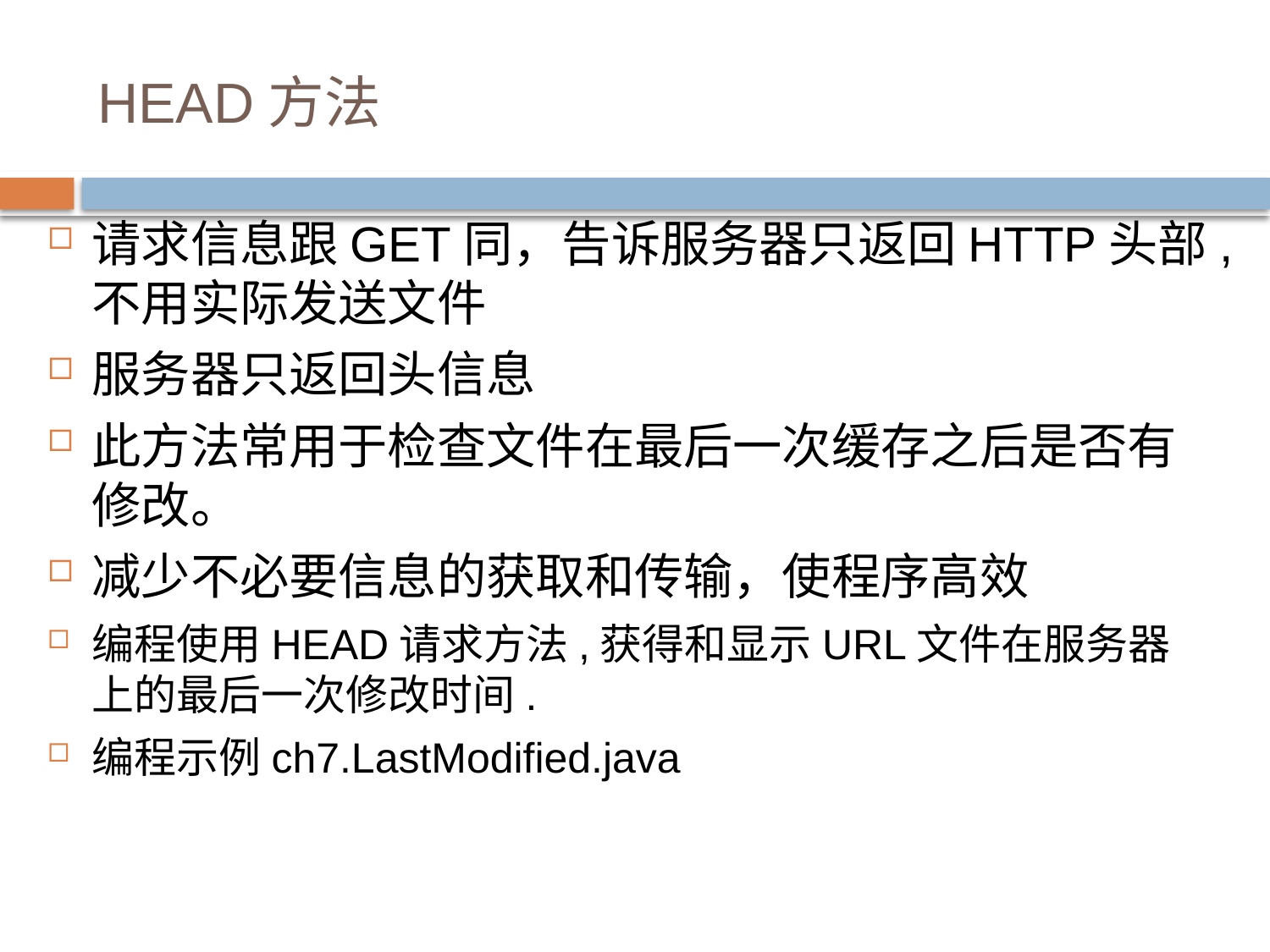

# HEAD方法
请求信息跟GET同，告诉服务器只返回HTTP头部,不用实际发送文件
服务器只返回头信息
此方法常用于检查文件在最后一次缓存之后是否有修改。
减少不必要信息的获取和传输，使程序高效
编程使用HEAD请求方法,获得和显示URL文件在服务器上的最后一次修改时间.
编程示例ch7.LastModified.java